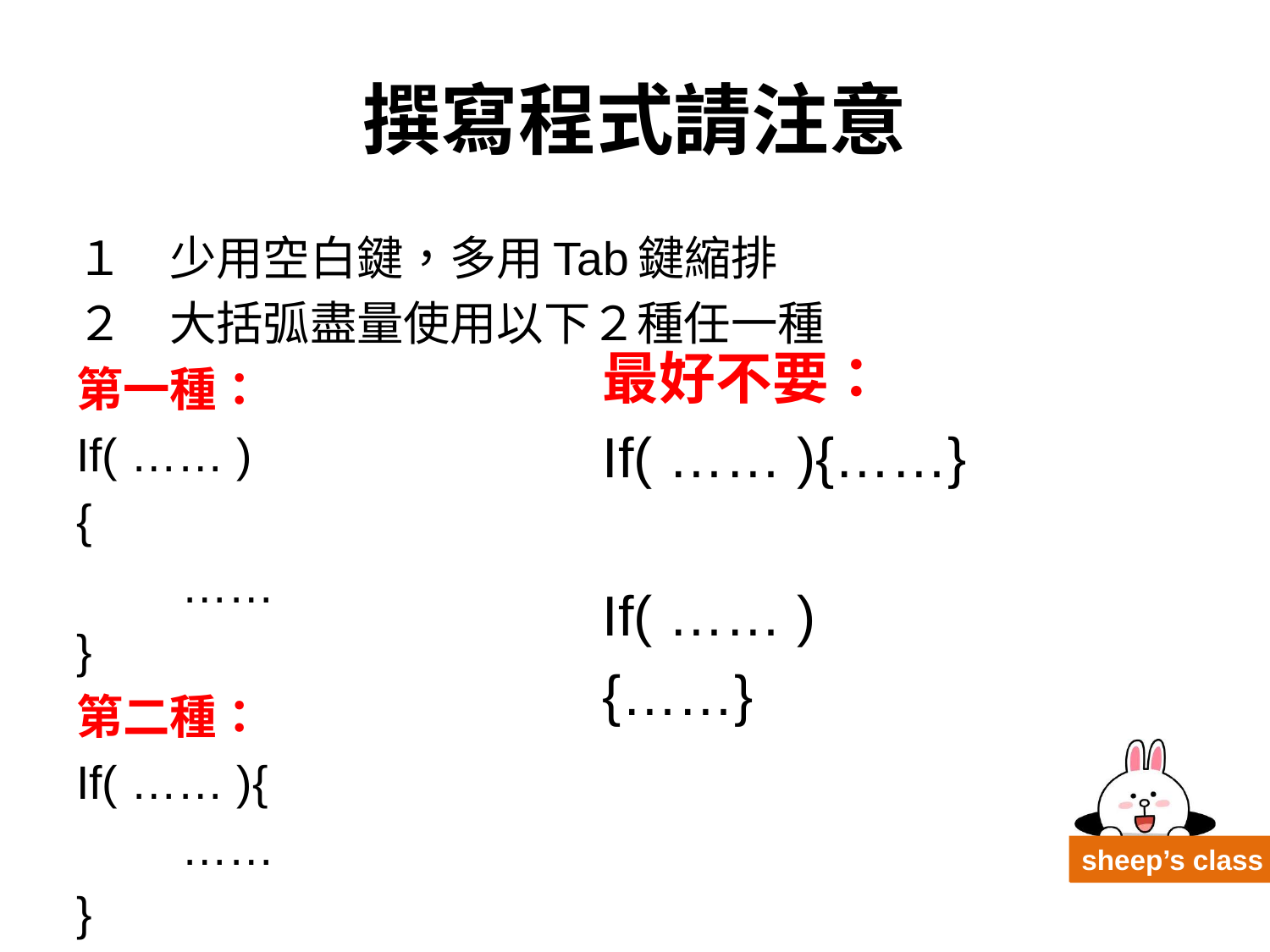

# 撰寫程式請注意
１　少用空白鍵，多用Tab鍵縮排
２　大括弧盡量使用以下２種任一種
第一種：
If( …… )
{
	……
}
第二種：
If( …… ){
	……
}
最好不要：
If( …… ){……}

If( …… )
{……}